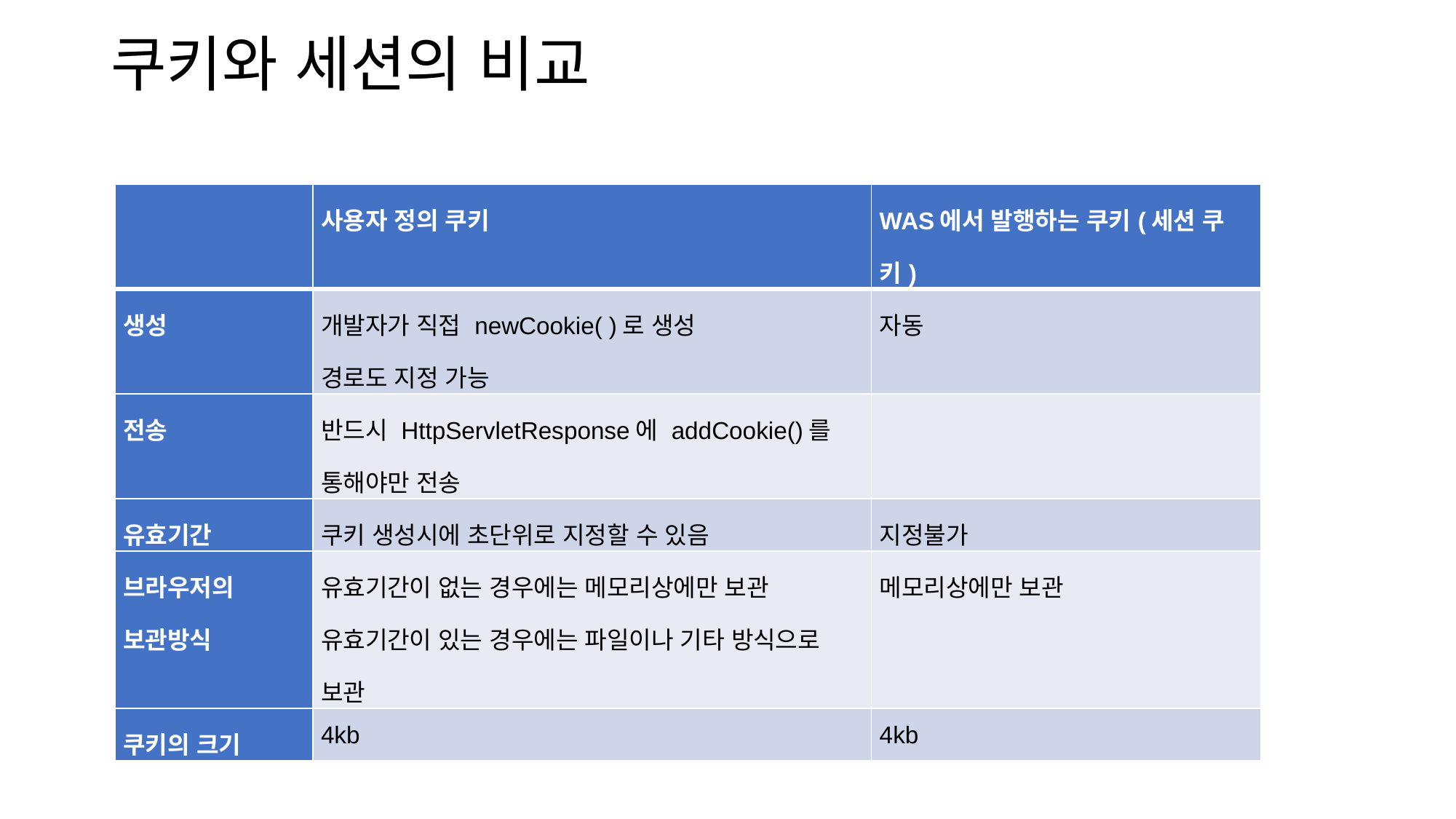

# 쿠키와 세션의 비교
|  | 사용자 정의 쿠키 | WAS에서 발행하는 쿠키(세션 쿠키) |
| --- | --- | --- |
| 생성 | 개발자가 직접 newCookie( )로 생성 경로도 지정 가능 | 자동 |
| 전송 | 반드시 HttpServletResponse에 addCookie()를 통해야만 전송 |  |
| 유효기간 | 쿠키 생성시에 초단위로 지정할 수 있음 | 지정불가 |
| 브라우저의 보관방식 | 유효기간이 없는 경우에는 메모리상에만 보관 유효기간이 있는 경우에는 파일이나 기타 방식으로 보관 | 메모리상에만 보관 |
| 쿠키의 크기 | 4kb | 4kb |